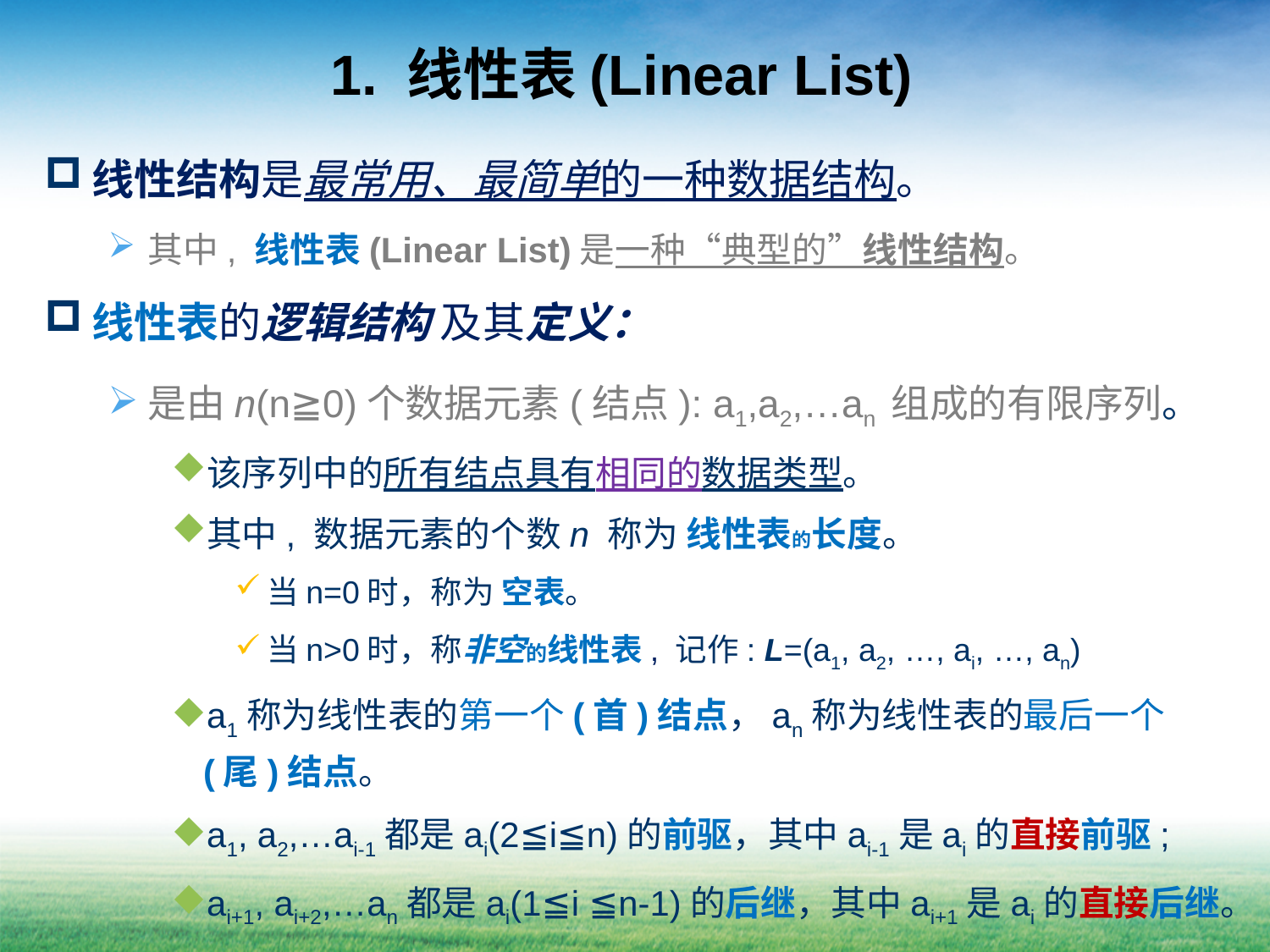

# 1. 线性表(Linear List)
线性结构是最常用、最简单的一种数据结构。
其中, 线性表(Linear List)是一种“典型的”线性结构。
线性表的逻辑结构 及其定义：
是由n(n≧0)个数据元素(结点): a1,a2,…an 组成的有限序列。
该序列中的所有结点具有相同的数据类型。
其中, 数据元素的个数n 称为 线性表的长度。
当n=0时，称为 空表。
当n>0时，称非空的线性表, 记作: L=(a1, a2, …, ai, …, an)
a1称为线性表的第一个(首)结点，an称为线性表的最后一个(尾)结点。
a1, a2,…ai-1都是ai(2≦i≦n)的前驱，其中ai-1是ai的直接前驱;
ai+1, ai+2,…an都是ai(1≦i ≦n-1)的后继，其中ai+1是ai的直接后继。